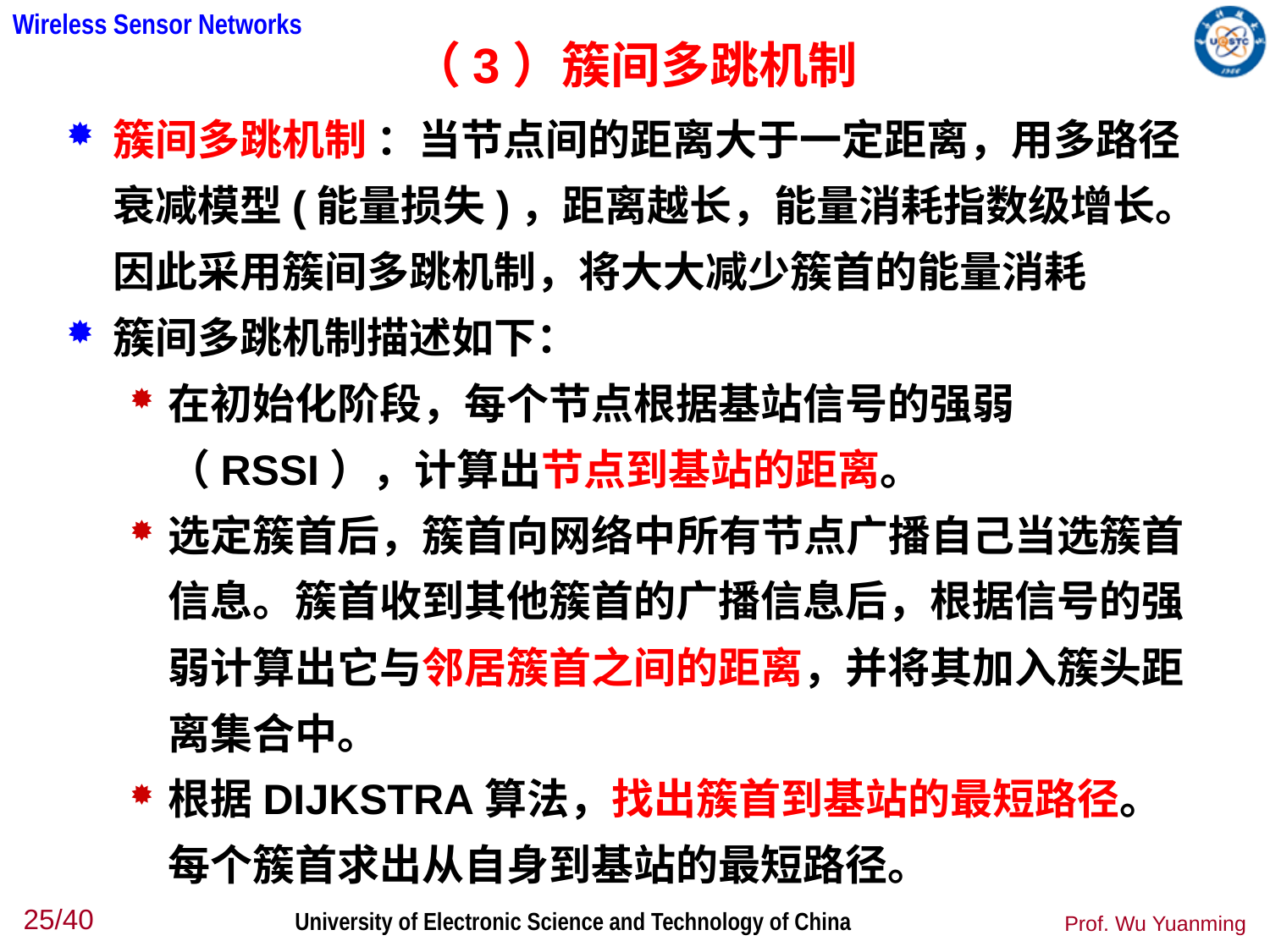

# （3）簇间多跳机制
簇间多跳机制 ：当节点间的距离大于一定距离，用多路径衰减模型(能量损失)，距离越长，能量消耗指数级增长。因此采用簇间多跳机制，将大大减少簇首的能量消耗
簇间多跳机制描述如下：
在初始化阶段，每个节点根据基站信号的强弱（RSSI），计算出节点到基站的距离。
选定簇首后，簇首向网络中所有节点广播自己当选簇首信息。簇首收到其他簇首的广播信息后，根据信号的强弱计算出它与邻居簇首之间的距离，并将其加入簇头距离集合中。
根据DIJKSTRA算法，找出簇首到基站的最短路径。 每个簇首求出从自身到基站的最短路径。
25/40
Prof. Wu Yuanming